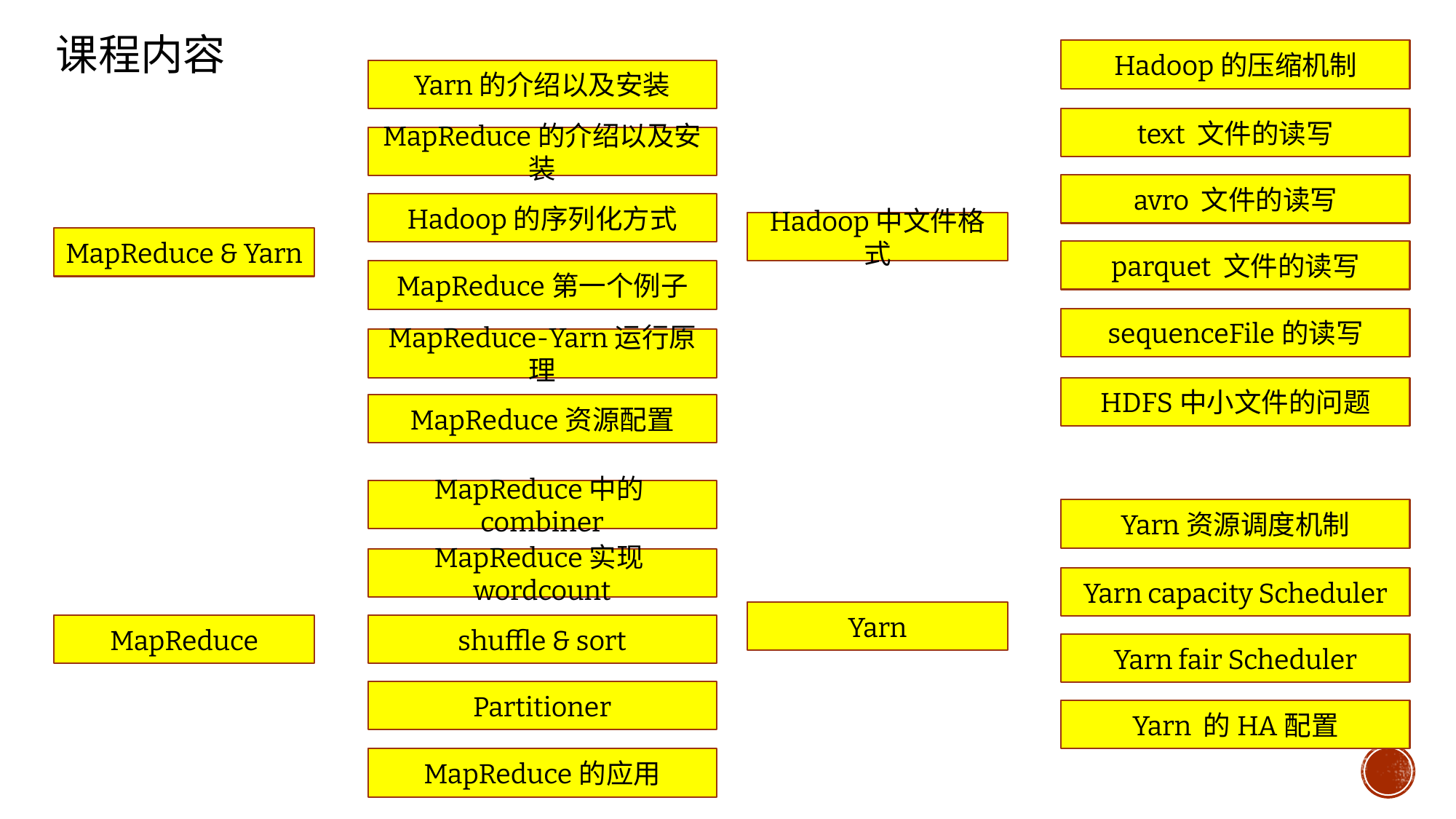

课程内容
Hadoop的压缩机制
Yarn的介绍以及安装
text 文件的读写
MapReduce的介绍以及安装
avro 文件的读写
Hadoop的序列化方式
Hadoop中文件格式
MapReduce & Yarn
parquet 文件的读写
MapReduce第一个例子
sequenceFile的读写
MapReduce-Yarn运行原理
HDFS中小文件的问题
MapReduce资源配置
MapReduce中的combiner
Yarn资源调度机制
MapReduce实现wordcount
Yarn capacity Scheduler
Yarn
MapReduce
shuffle & sort
Yarn fair Scheduler
Partitioner
Yarn 的HA配置
MapReduce的应用